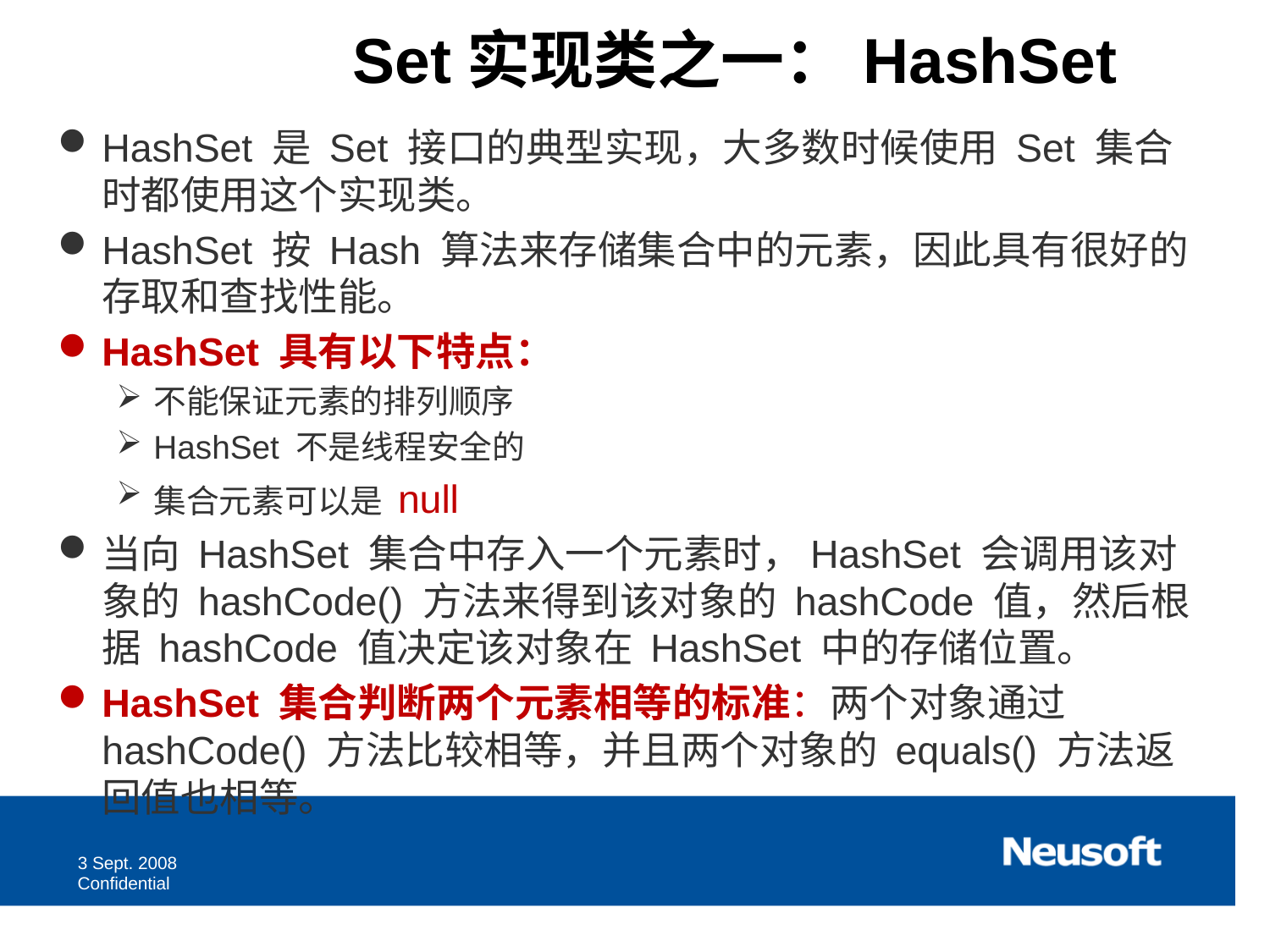

Set实现类之一：HashSet
HashSet 是 Set 接口的典型实现，大多数时候使用 Set 集合时都使用这个实现类。
HashSet 按 Hash 算法来存储集合中的元素，因此具有很好的存取和查找性能。
HashSet 具有以下特点：
不能保证元素的排列顺序
HashSet 不是线程安全的
集合元素可以是 null
当向 HashSet 集合中存入一个元素时，HashSet 会调用该对象的 hashCode() 方法来得到该对象的 hashCode 值，然后根据 hashCode 值决定该对象在 HashSet 中的存储位置。
HashSet 集合判断两个元素相等的标准：两个对象通过 hashCode() 方法比较相等，并且两个对象的 equals() 方法返回值也相等。